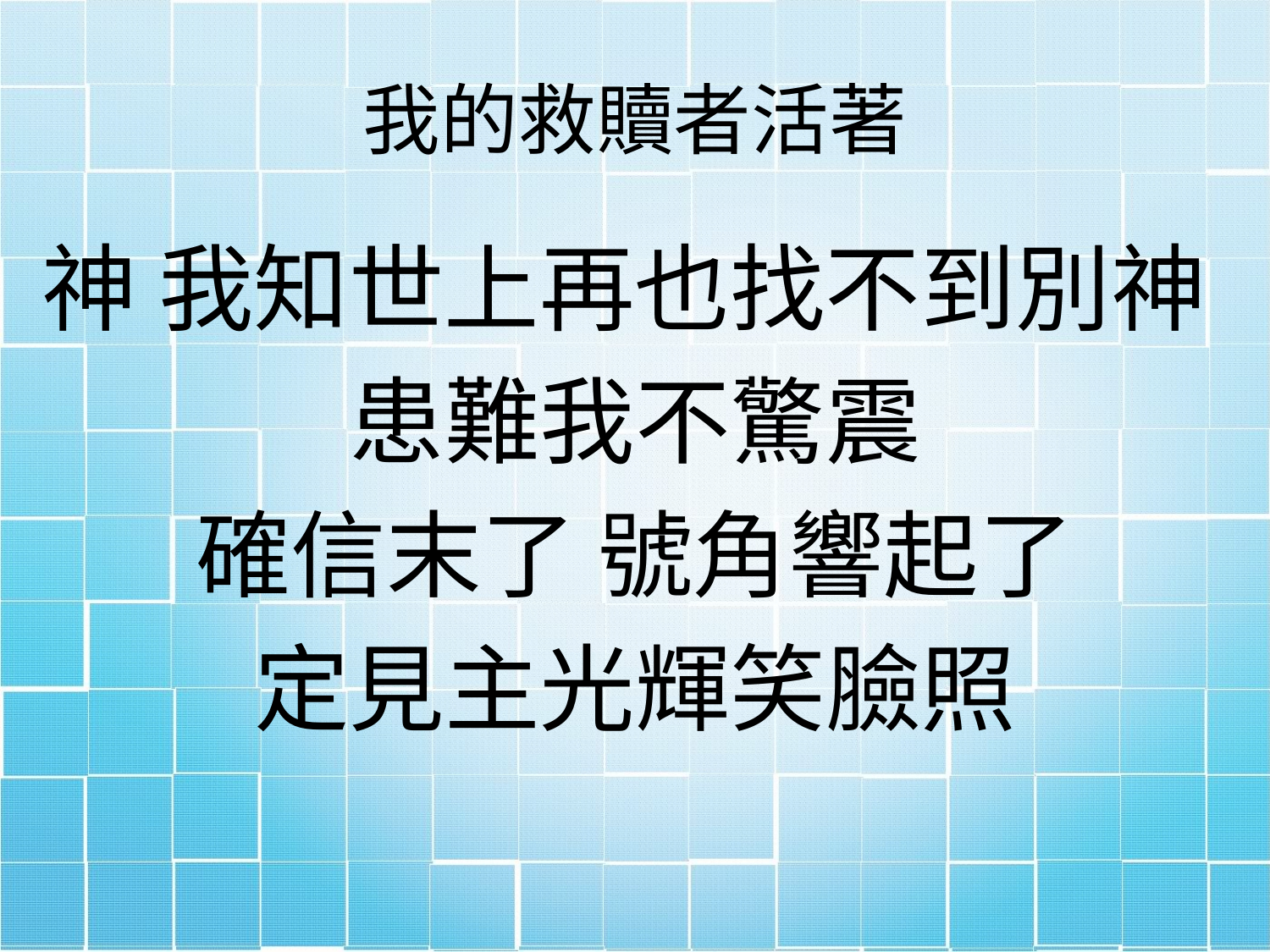

# 我的救贖者活著
神 我知世上再也找不到別神
患難我不驚震
確信末了 號角響起了
定見主光輝笑臉照